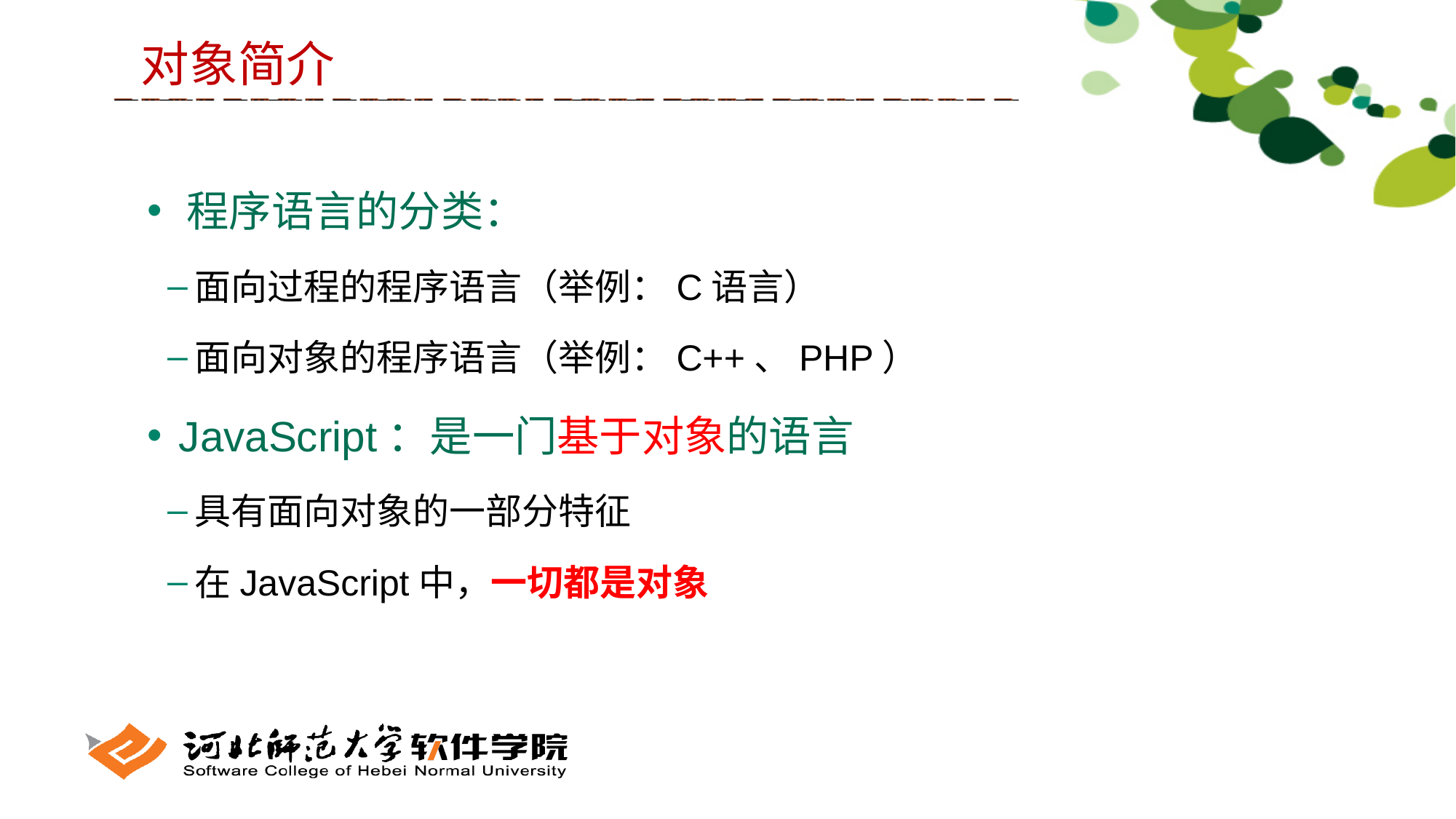

对象简介
 程序语言的分类：
面向过程的程序语言（举例：C语言）
面向对象的程序语言（举例：C++、PHP）
 JavaScript：是一门基于对象的语言
具有面向对象的一部分特征
在JavaScript中，一切都是对象